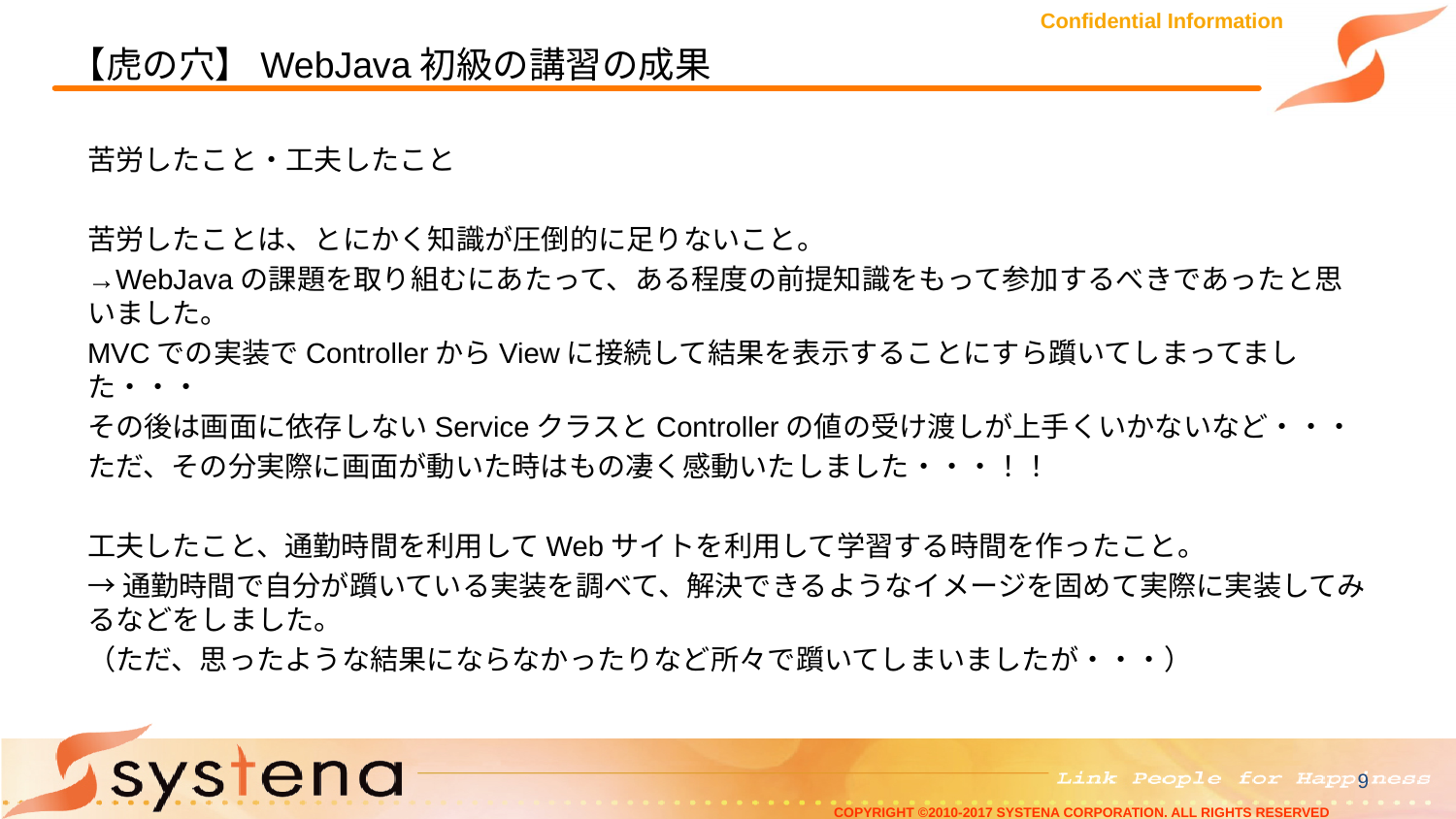

# 【虎の穴】WebJava初級の講習の成果

苦労したこと・工夫したこと

苦労したことは、とにかく知識が圧倒的に足りないこと。
→WebJavaの課題を取り組むにあたって、ある程度の前提知識をもって参加するべきであったと思いました。
MVCでの実装でControllerからViewに接続して結果を表示することにすら躓いてしまってました・・・
その後は画面に依存しないServiceクラスとControllerの値の受け渡しが上手くいかないなど・・・
ただ、その分実際に画面が動いた時はもの凄く感動いたしました・・・！！

工夫したこと、通勤時間を利用してWebサイトを利用して学習する時間を作ったこと。
→通勤時間で自分が躓いている実装を調べて、解決できるようなイメージを固めて実際に実装してみるなどをしました。
（ただ、思ったような結果にならなかったりなど所々で躓いてしまいましたが・・・）
9